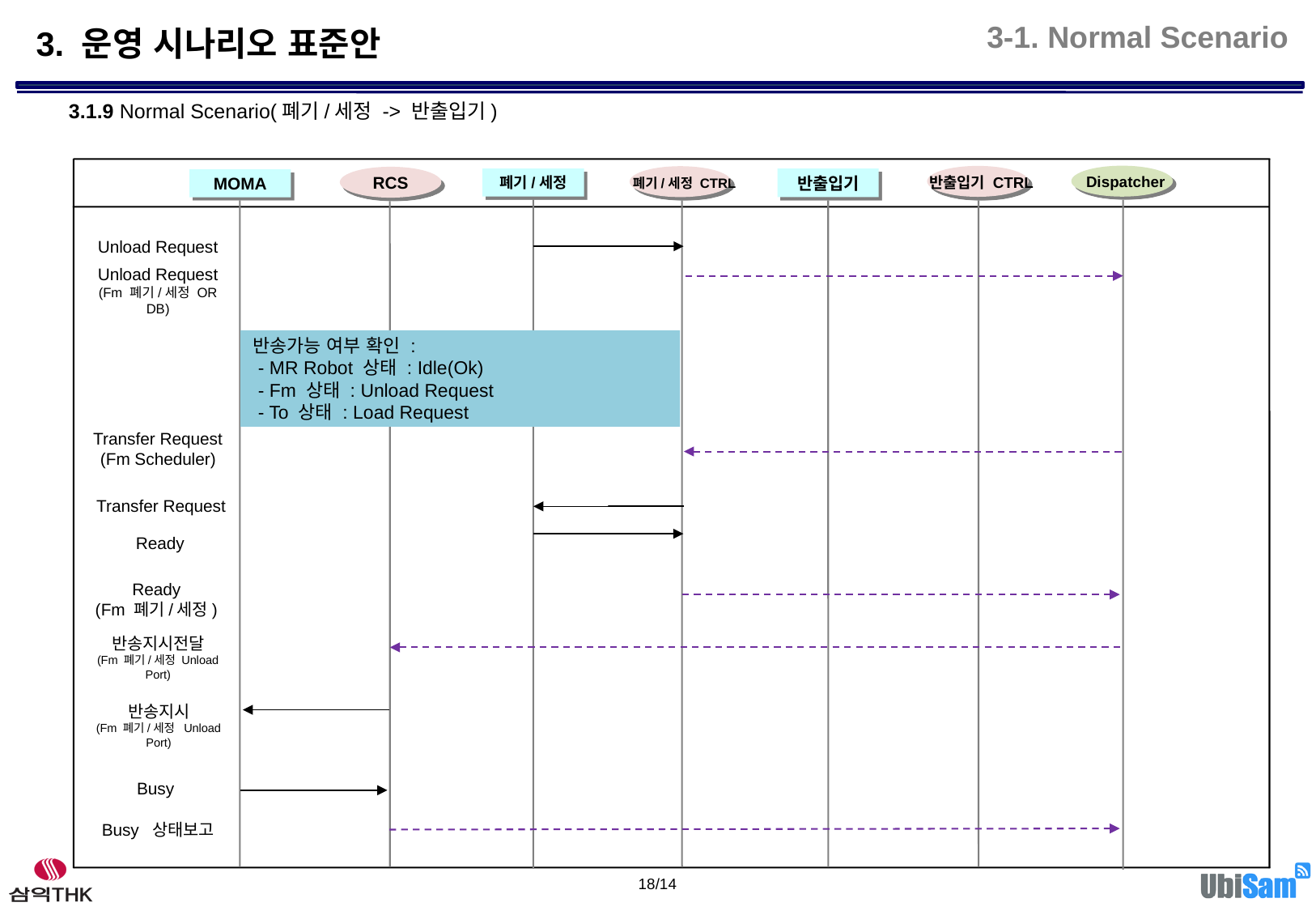

3-1. Normal Scenario
3. 운영 시나리오 표준안

3.1.9 Normal Scenario(폐기/세정 -> 반출입기)

Dispatcher

반출입기 CTRL

폐기/세정 CTRL
RCS
폐기/세정
반출입기
MOMA

Unload Request
Unload Request
(Fm 폐기/세정 OR DB)

반송가능 여부 확인 :
 - MR Robot 상태 : Idle(Ok)
 - Fm 상태 : Unload Request
 - To 상태 : Load Request
Transfer Request
(Fm Scheduler)

Transfer Request
Ready
Ready
(Fm 폐기/세정)
반송지시전달
(Fm 폐기/세정 Unload Port)

반송지시
(Fm 폐기/세정  Unload Port)

Busy
Busy  상태보고